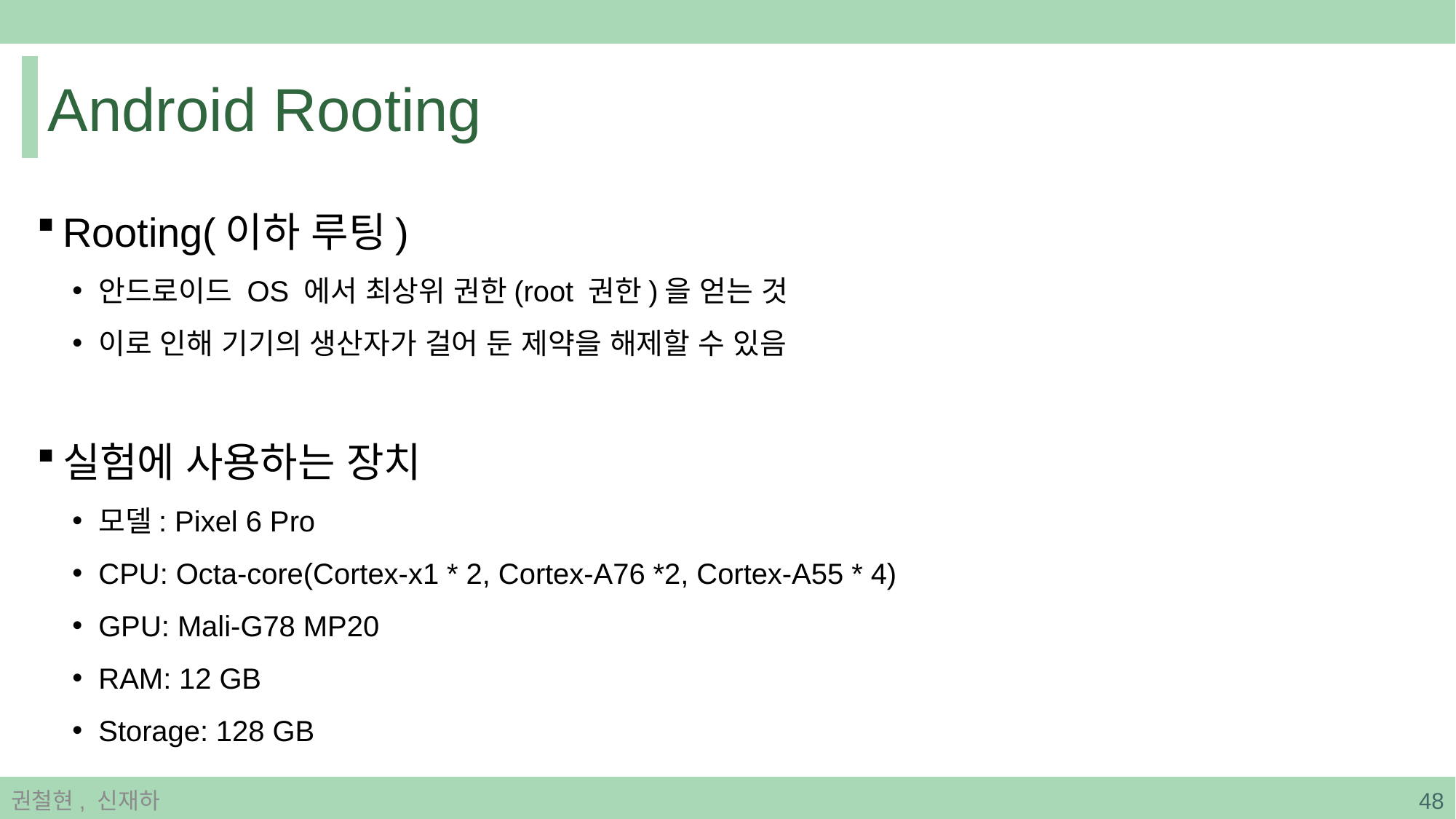

# Android Rooting
Rooting(이하 루팅)
안드로이드 OS 에서 최상위 권한(root 권한)을 얻는 것
이로 인해 기기의 생산자가 걸어 둔 제약을 해제할 수 있음

실험에 사용하는 장치
모델: Pixel 6 Pro
CPU: Octa-core(Cortex-x1 * 2, Cortex-A76 *2, Cortex-A55 * 4)
GPU: Mali-G78 MP20
RAM: 12 GB
Storage: 128 GB

권철현, 신재하
48